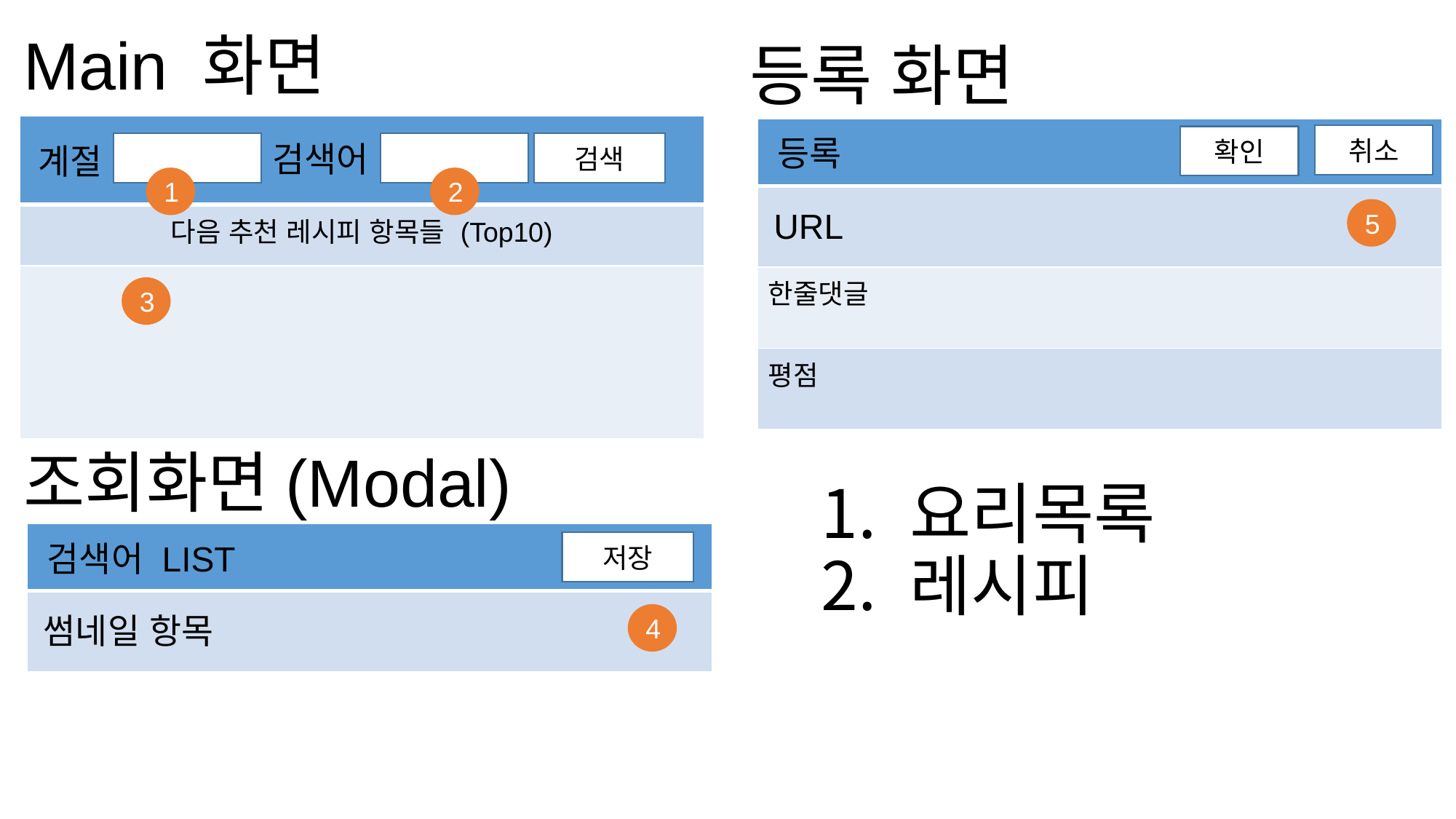

# Main 화면
등록 화면
등록
|  |
| --- |
| 다음 추천 레시피 항목들 (Top10) |
|  |
계절
검색어
|  |
| --- |
|  |
| 한줄댓글 |
| 평점 |
취소
확인

검색
2
1
URL
5
3
조회화면(Modal)
요리목록
레시피
검색어 LIST
|  |
| --- |
|  |
저장
썸네일 항목
4